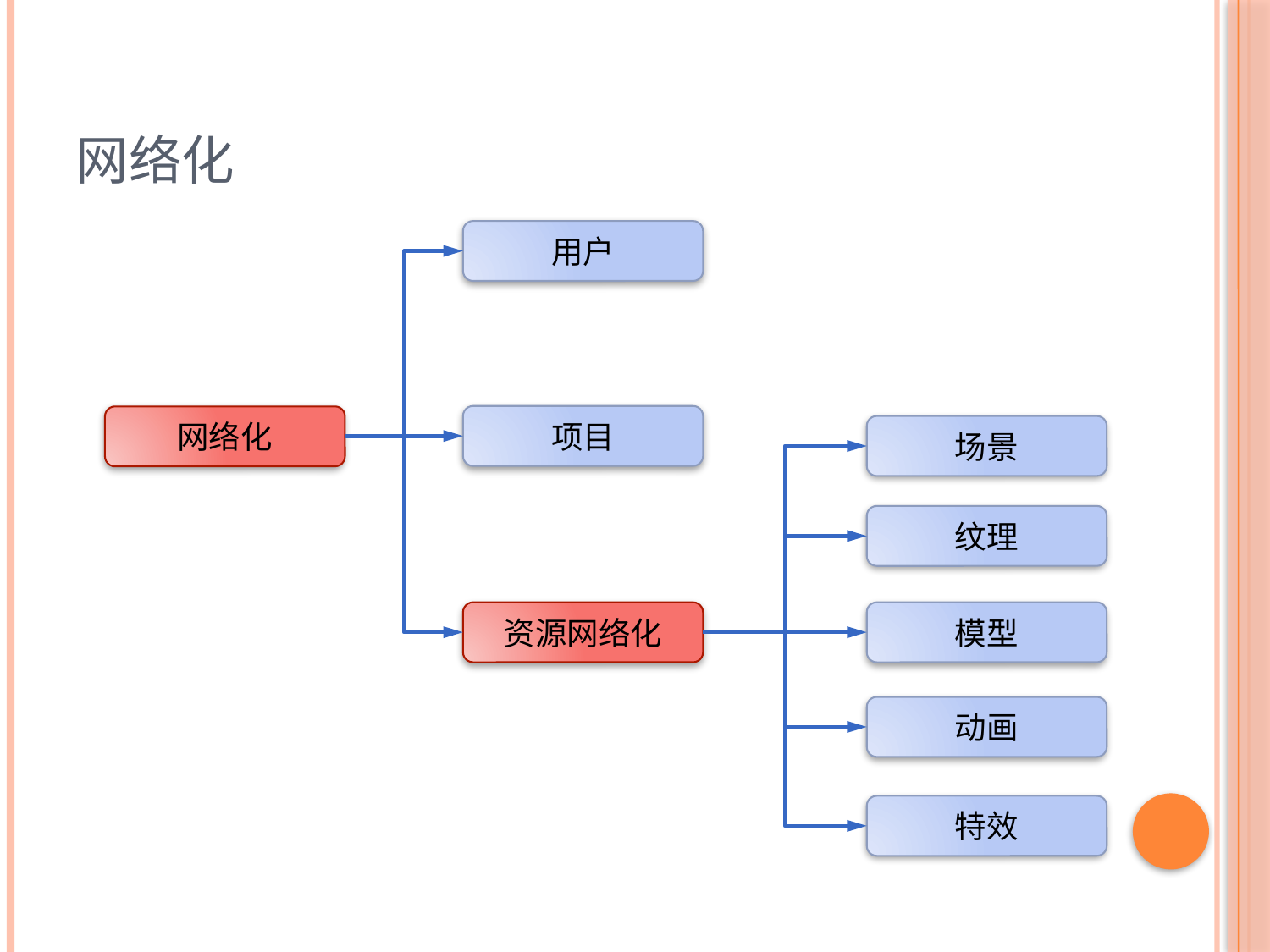

# 网络化
用户
项目
网络化
场景
纹理
模型
资源网络化
动画
特效